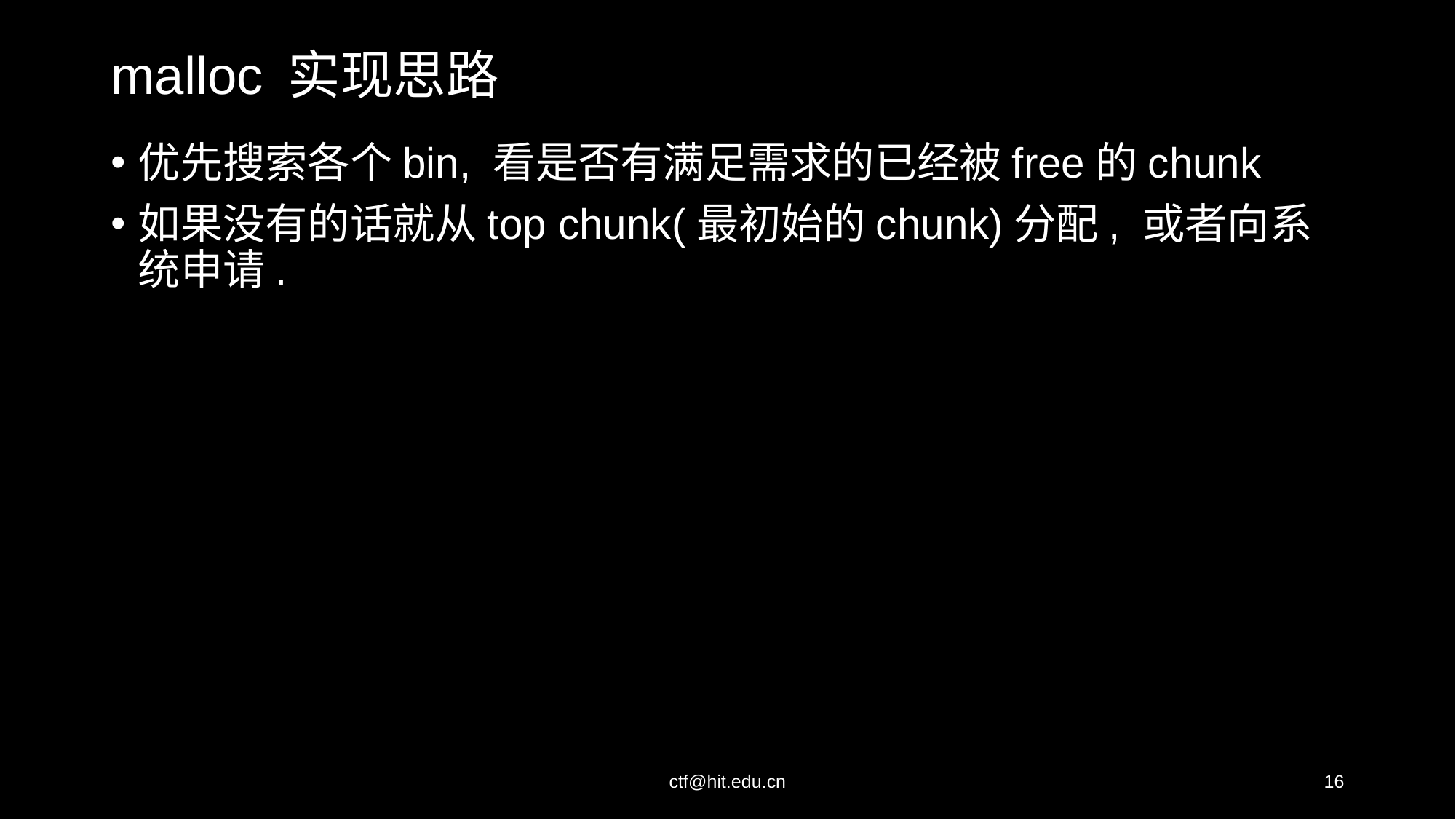

# malloc 实现思路
优先搜索各个bin, 看是否有满足需求的已经被free的chunk
如果没有的话就从top chunk(最初始的chunk)分配, 或者向系统申请.

ctf@hit.edu.cn
16